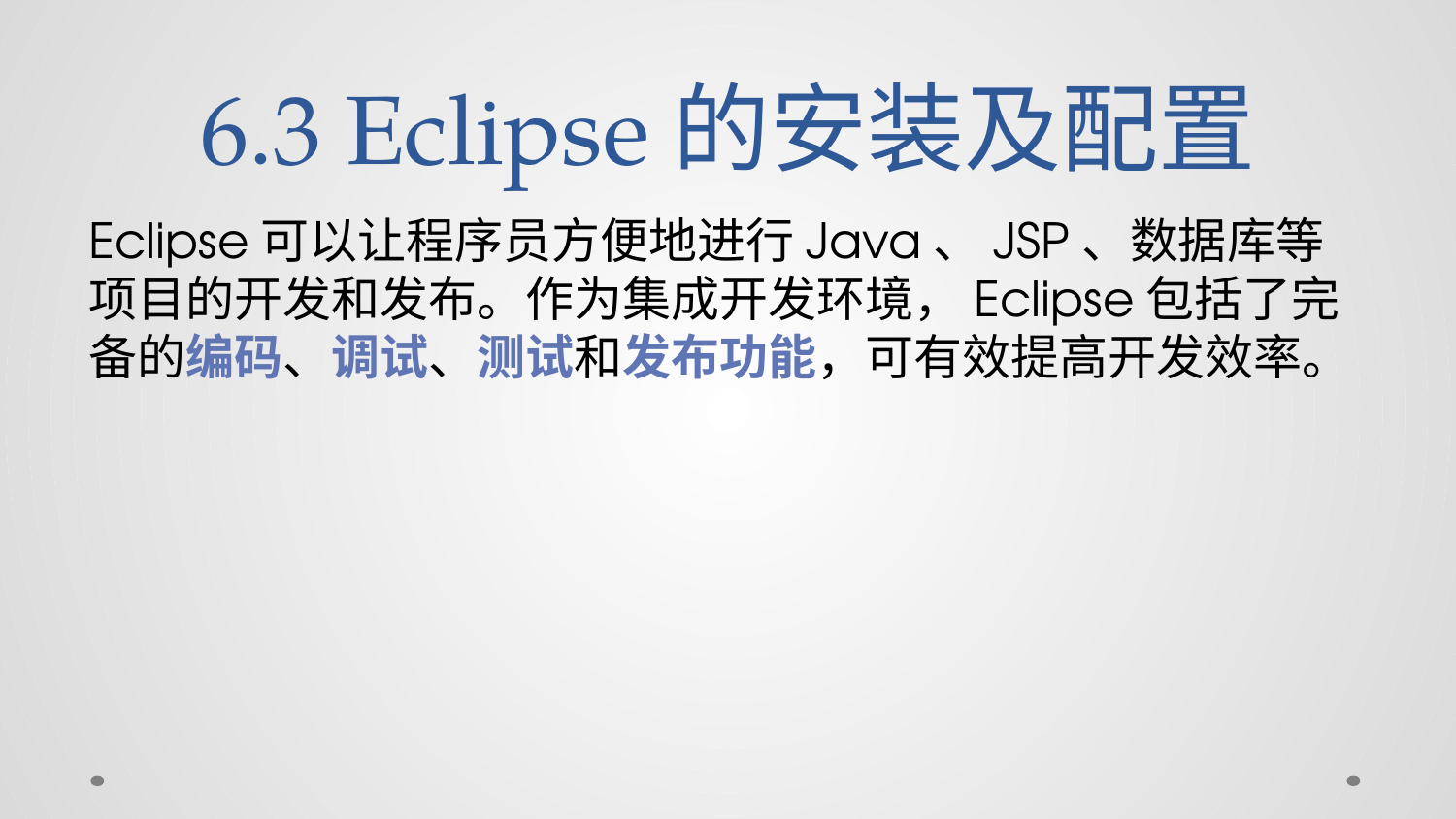

# 6.3 Eclipse的安装及配置
Eclipse可以让程序员方便地进行Java、JSP、数据库等项目的开发和发布。作为集成开发环境，Eclipse包括了完备的编码、调试、测试和发布功能，可有效提高开发效率。